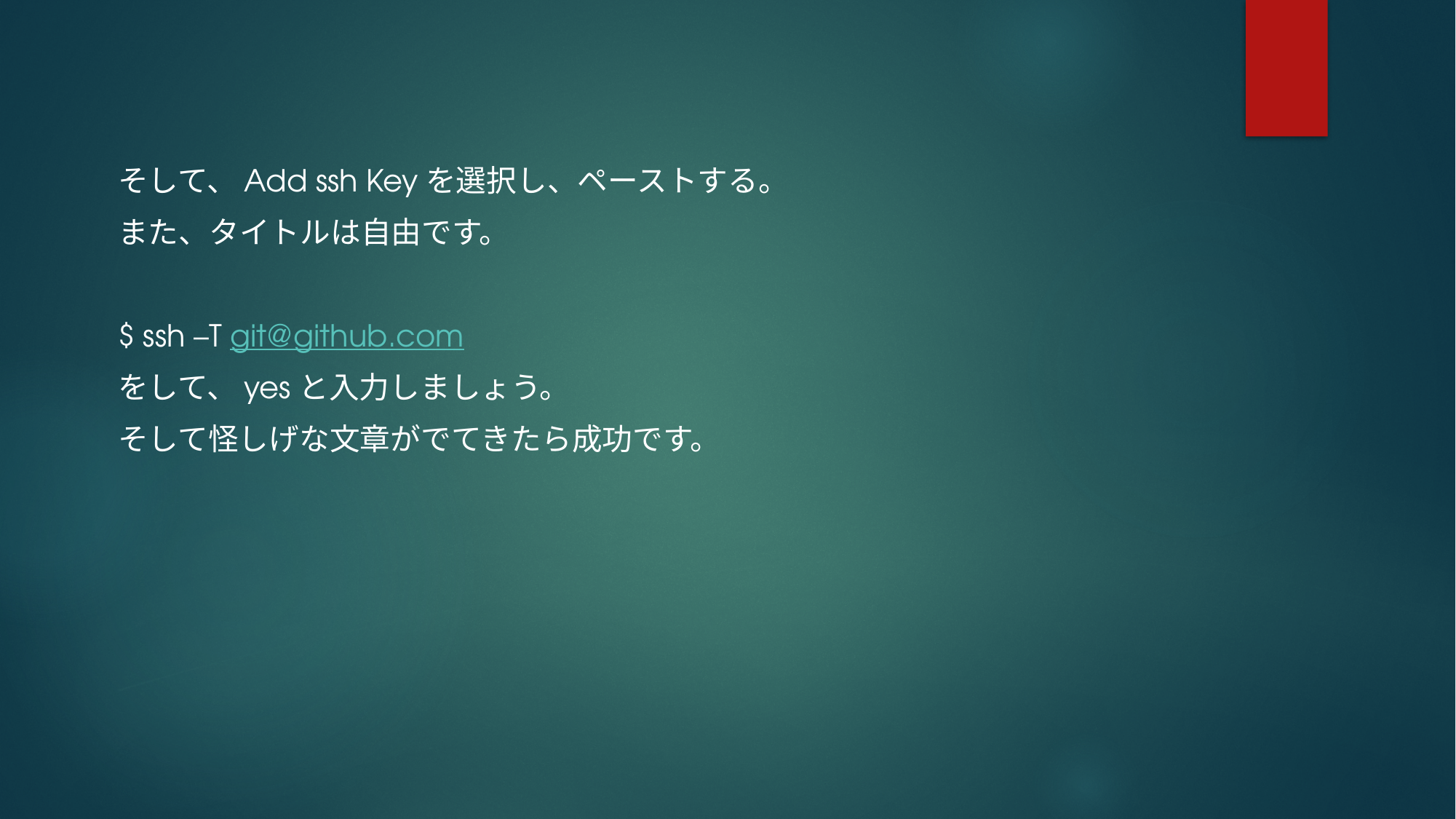

そして、Add ssh Keyを選択し、ペーストする。
また、タイトルは自由です。

$ ssh –T git@github.com
をして、yesと入力しましょう。
そして怪しげな文章がでてきたら成功です。